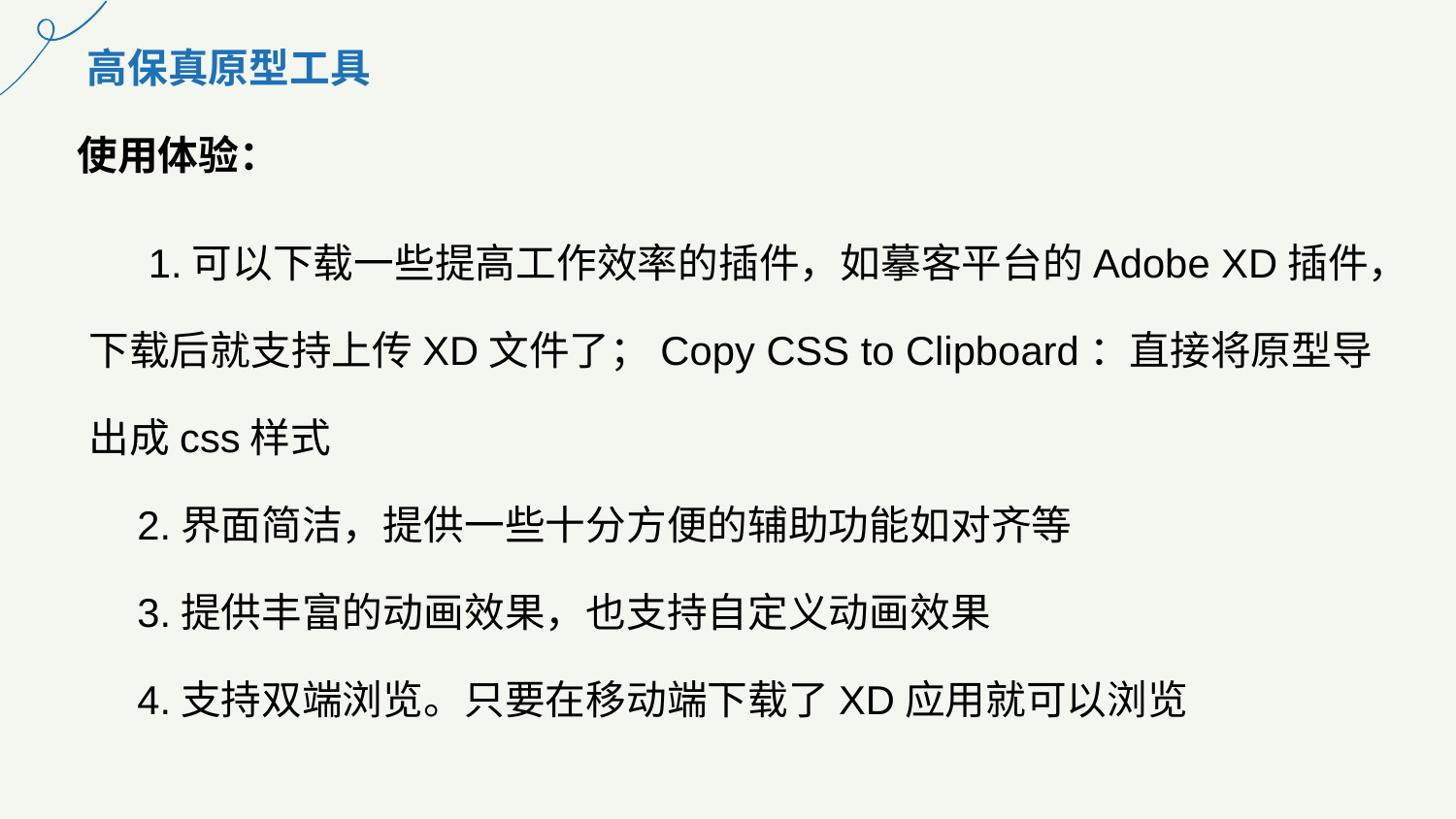

高保真原型工具
使用体验：
 1.可以下载一些提高工作效率的插件，如摹客平台的Adobe XD插件，下载后就支持上传XD文件了；Copy CSS to Clipboard：直接将原型导出成css样式
2.界面简洁，提供一些十分方便的辅助功能如对齐等
3.提供丰富的动画效果，也支持自定义动画效果
4.支持双端浏览。只要在移动端下载了XD应用就可以浏览